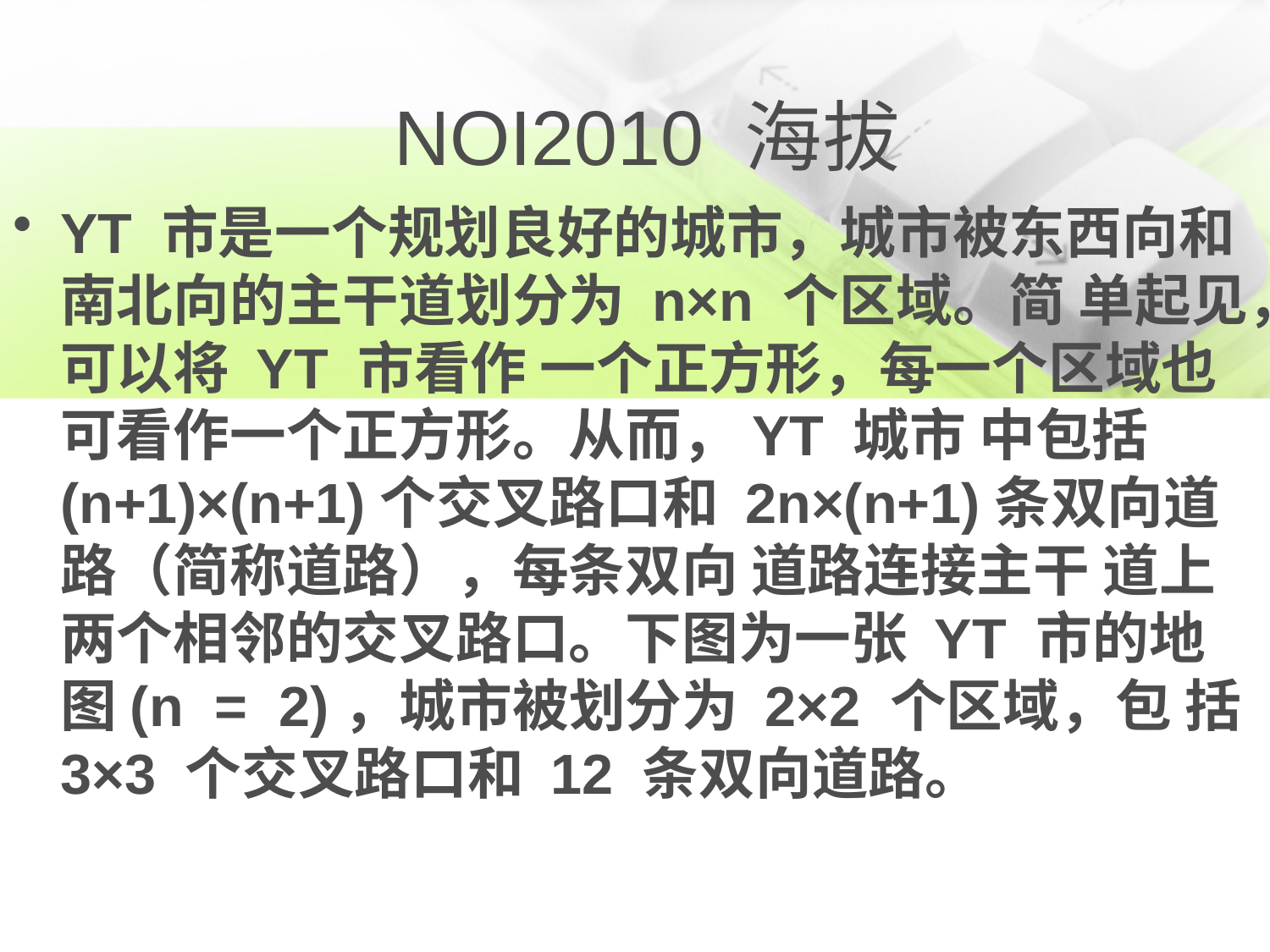

# NOI2010 海拔
YT 市是一个规划良好的城市，城市被东西向和南北向的主干道划分为 n×n 个区域。简 单起见，可以将 YT 市看作 一个正方形，每一个区域也可看作一个正方形。从而，YT 城市 中包括(n+1)×(n+1)个交叉路口和 2n×(n+1)条双向道路（简称道路），每条双向 道路连接主干 道上两个相邻的交叉路口。下图为一张 YT 市的地图(n  =  2)，城市被划分为 2×2 个区域，包 括 3×3 个交叉路口和 12 条双向道路。